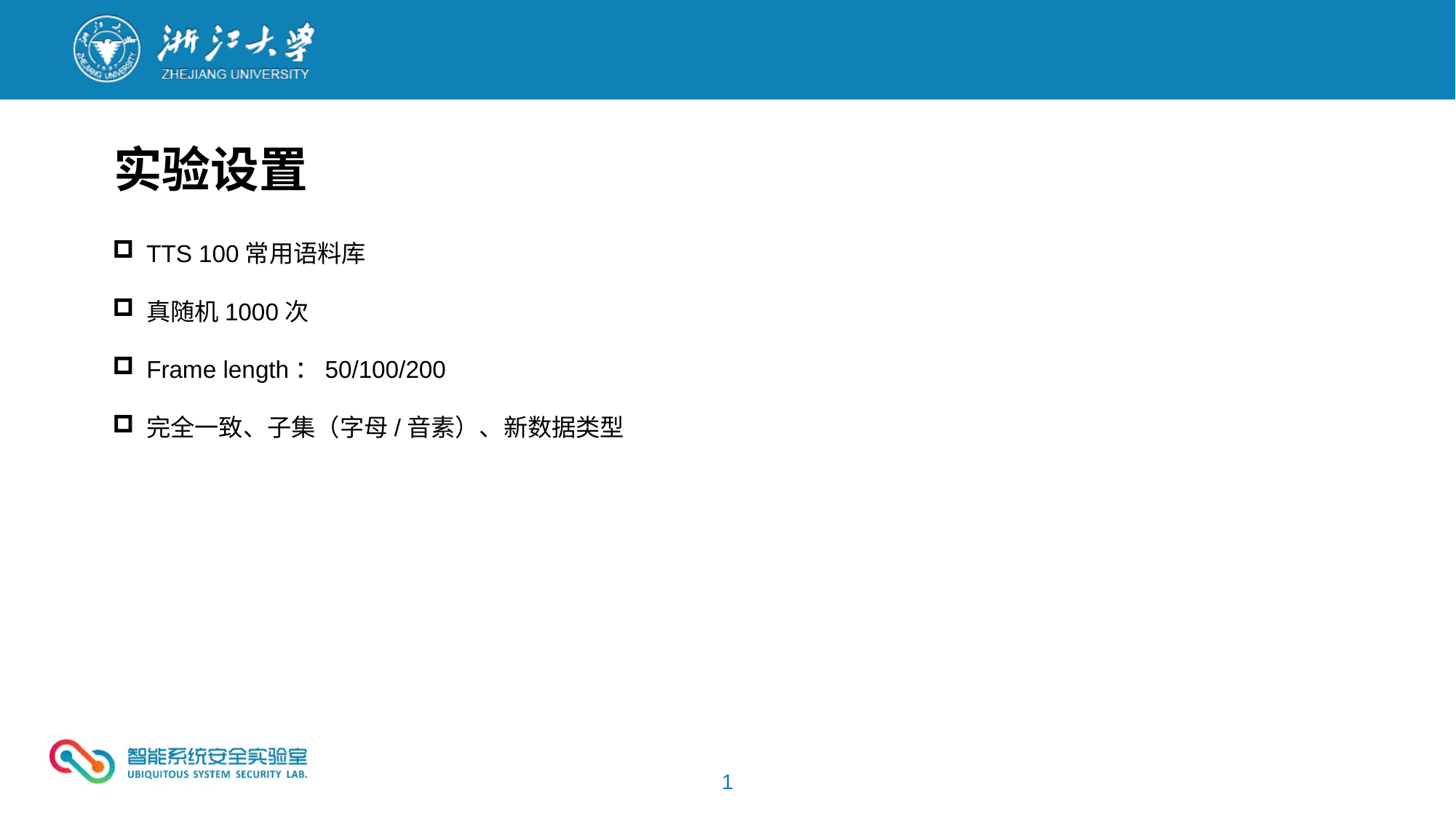

实验设置
TTS 100常用语料库
真随机1000次
Frame length：50/100/200
完全一致、子集（字母/音素）、新数据类型